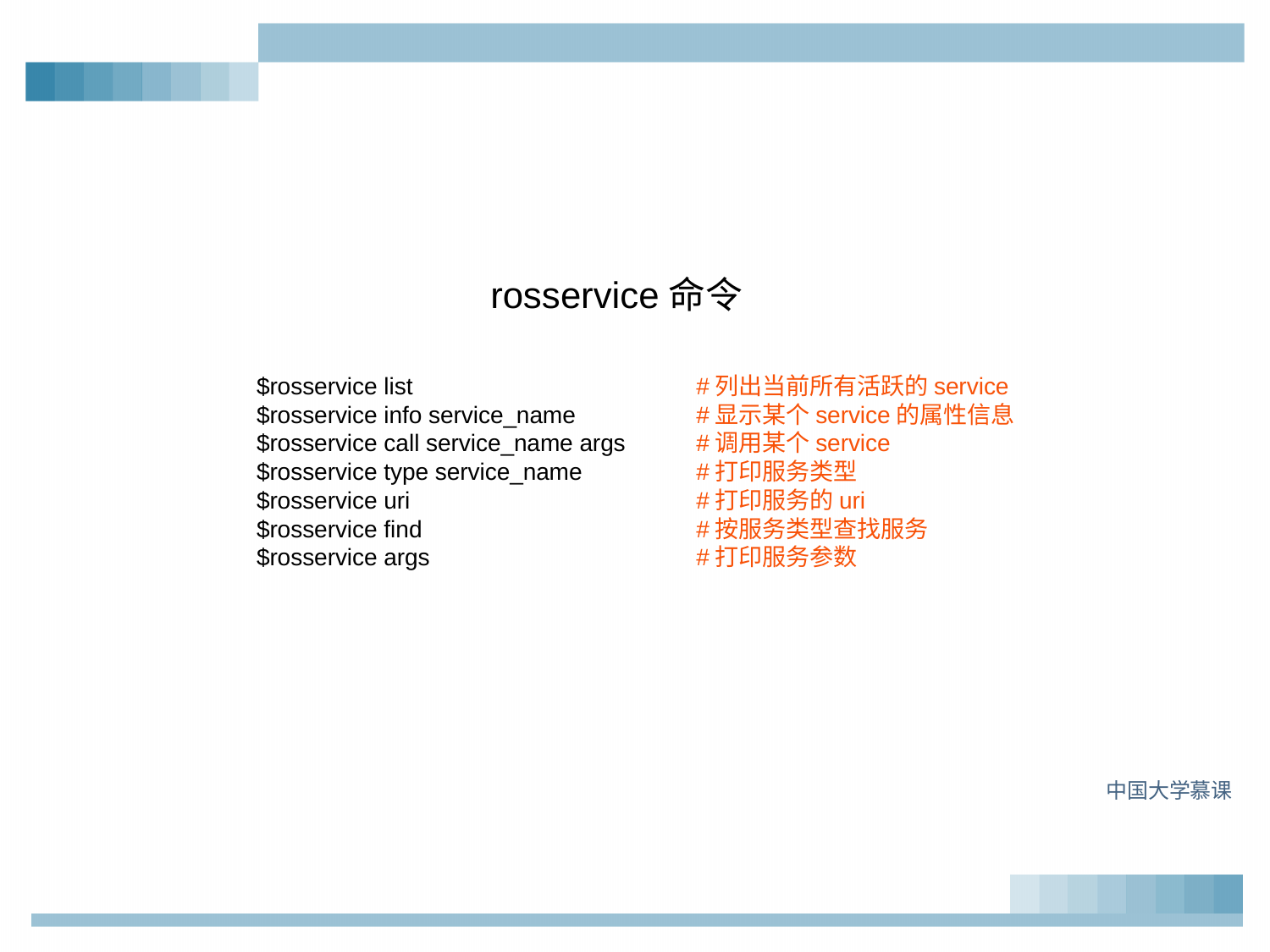

rosservice命令
$rosservice list
$rosservice info service_name
$rosservice call service_name args
$rosservice type service_name
$rosservice uri
$rosservice find
$rosservice args

#列出当前所有活跃的service
#显示某个service的属性信息
#调用某个service
#打印服务类型
#打印服务的uri
#按服务类型查找服务
#打印服务参数

中国大学慕课